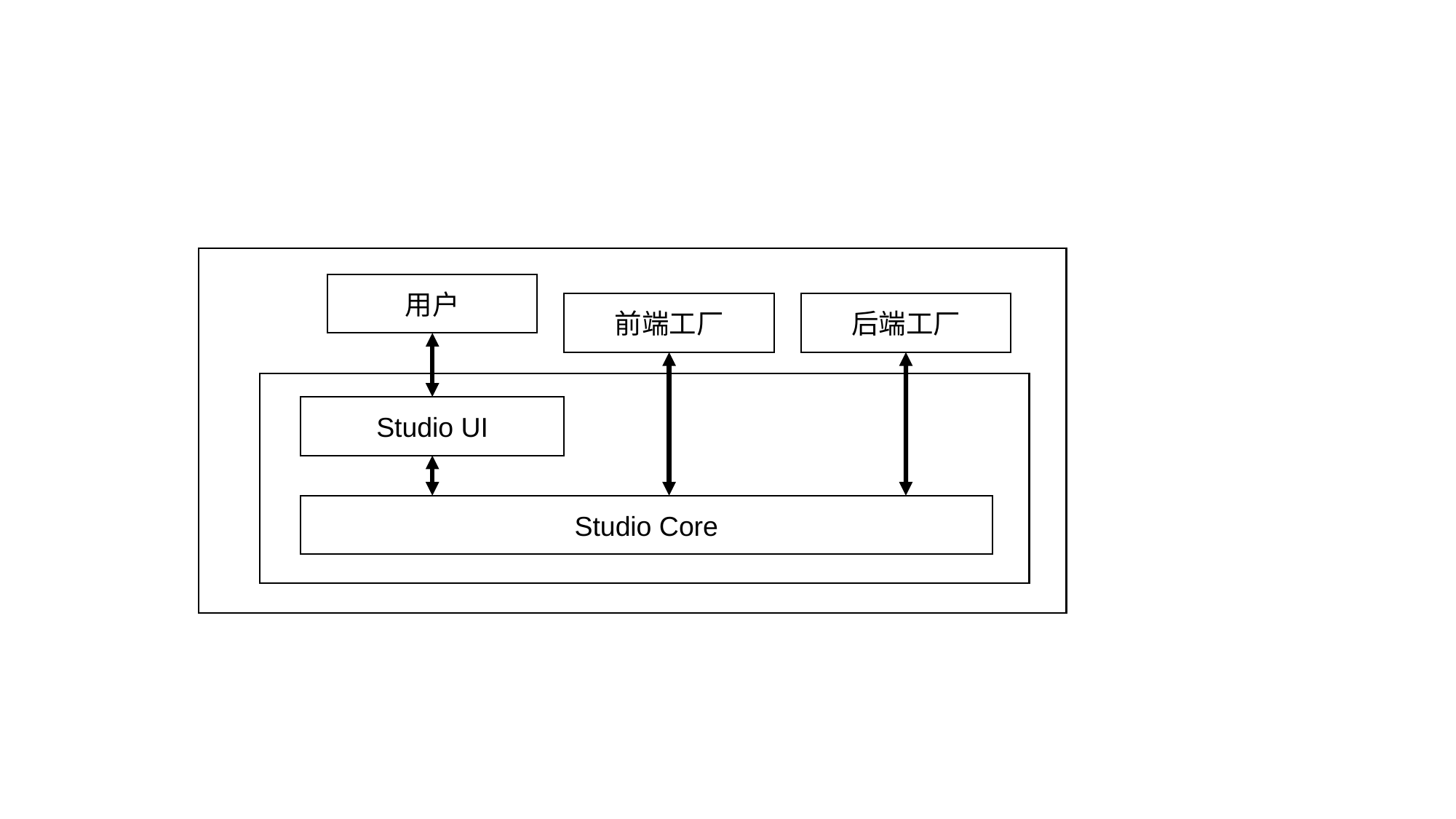

用户
前端工厂
后端工厂

Studio UI
Studio Core